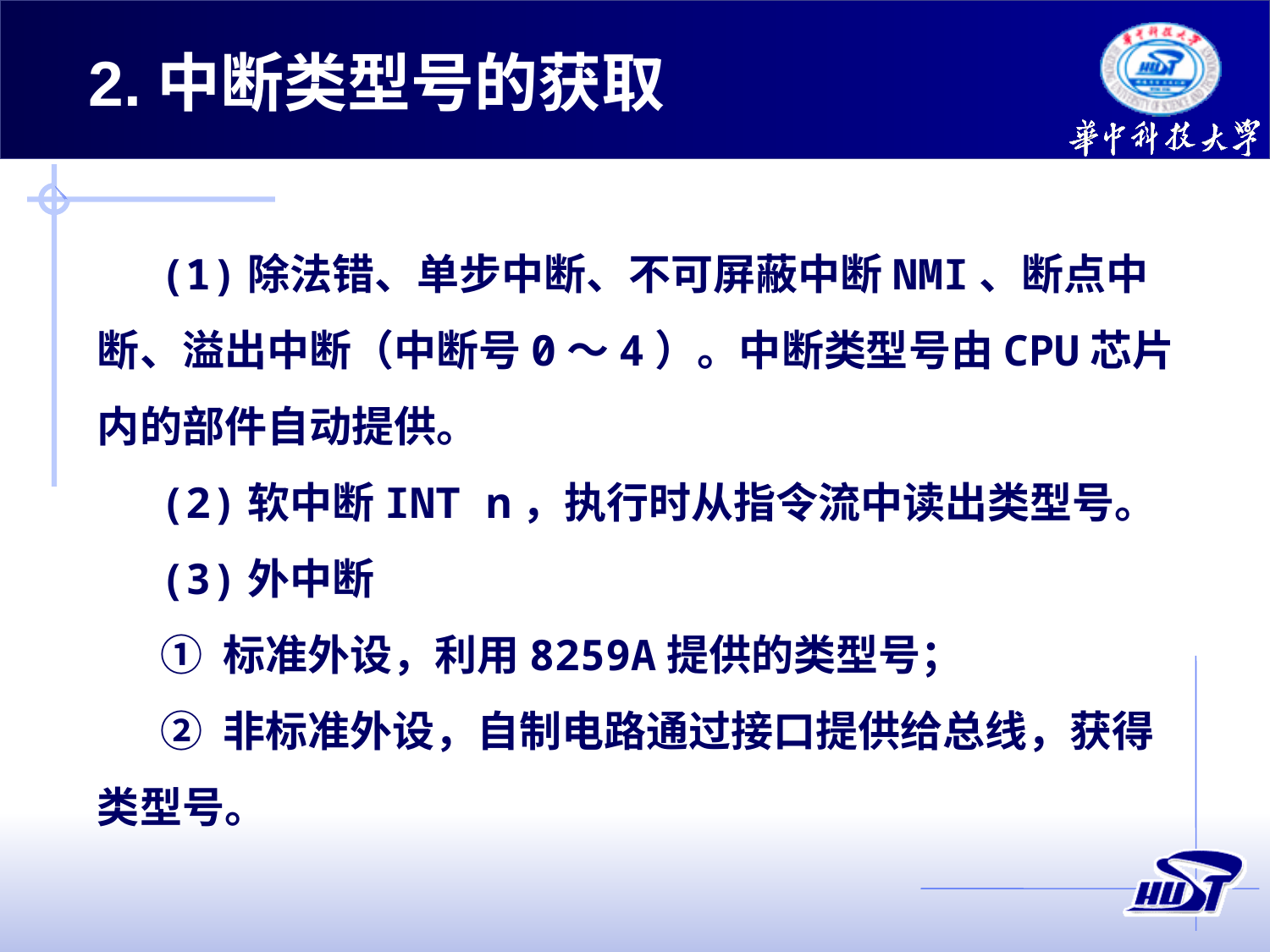

2.中断类型号的获取
(1)除法错、单步中断、不可屏蔽中断NMI、断点中断、溢出中断（中断号0～4）。中断类型号由CPU芯片内的部件自动提供。
(2)软中断INT n，执行时从指令流中读出类型号。
(3)外中断
① 标准外设，利用8259A提供的类型号；
② 非标准外设，自制电路通过接口提供给总线，获得类型号。